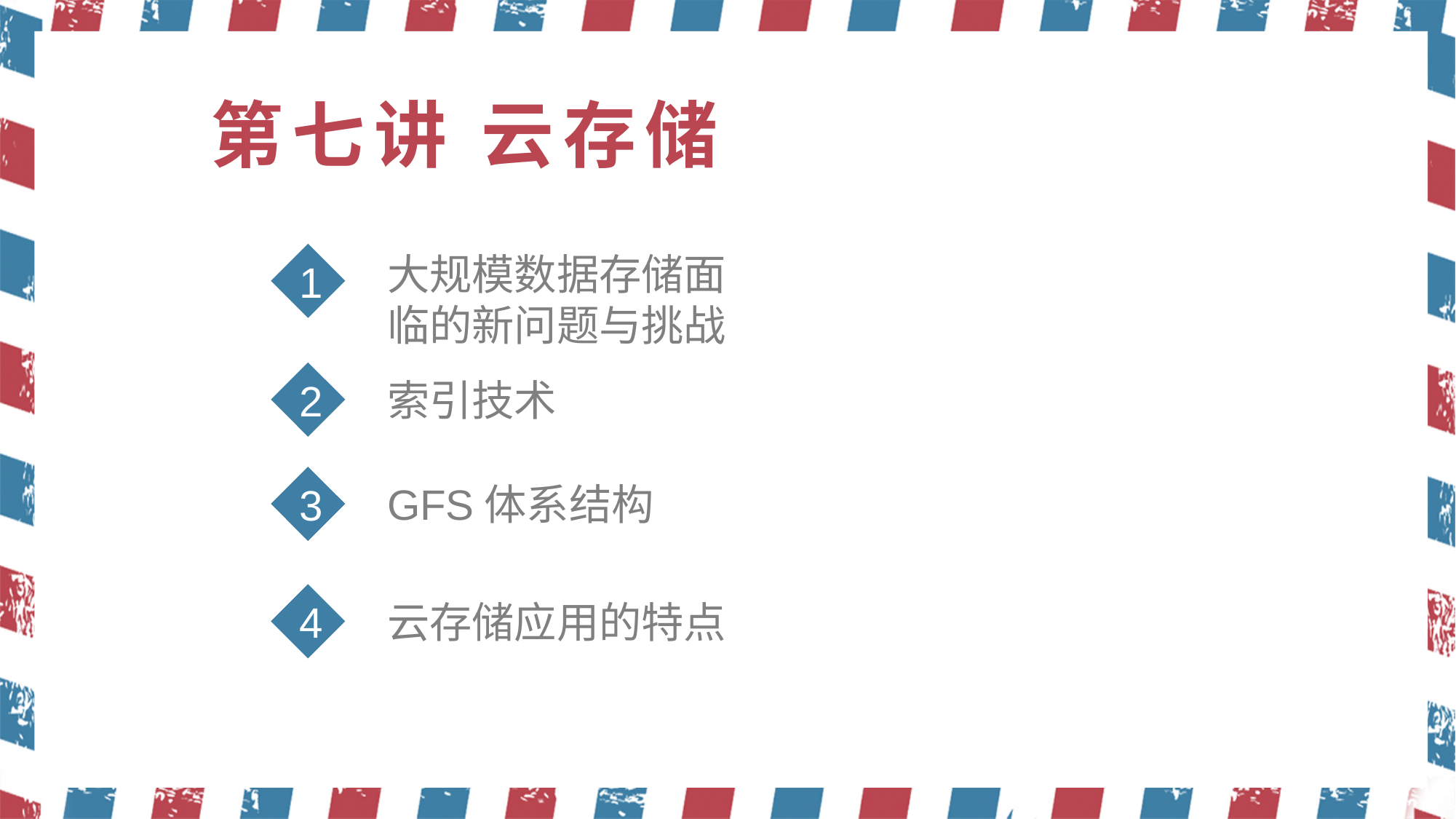

第七讲 云存储
1
大规模数据存储面临的新问题与挑战
2
索引技术
3
GFS体系结构
4
云存储应用的特点